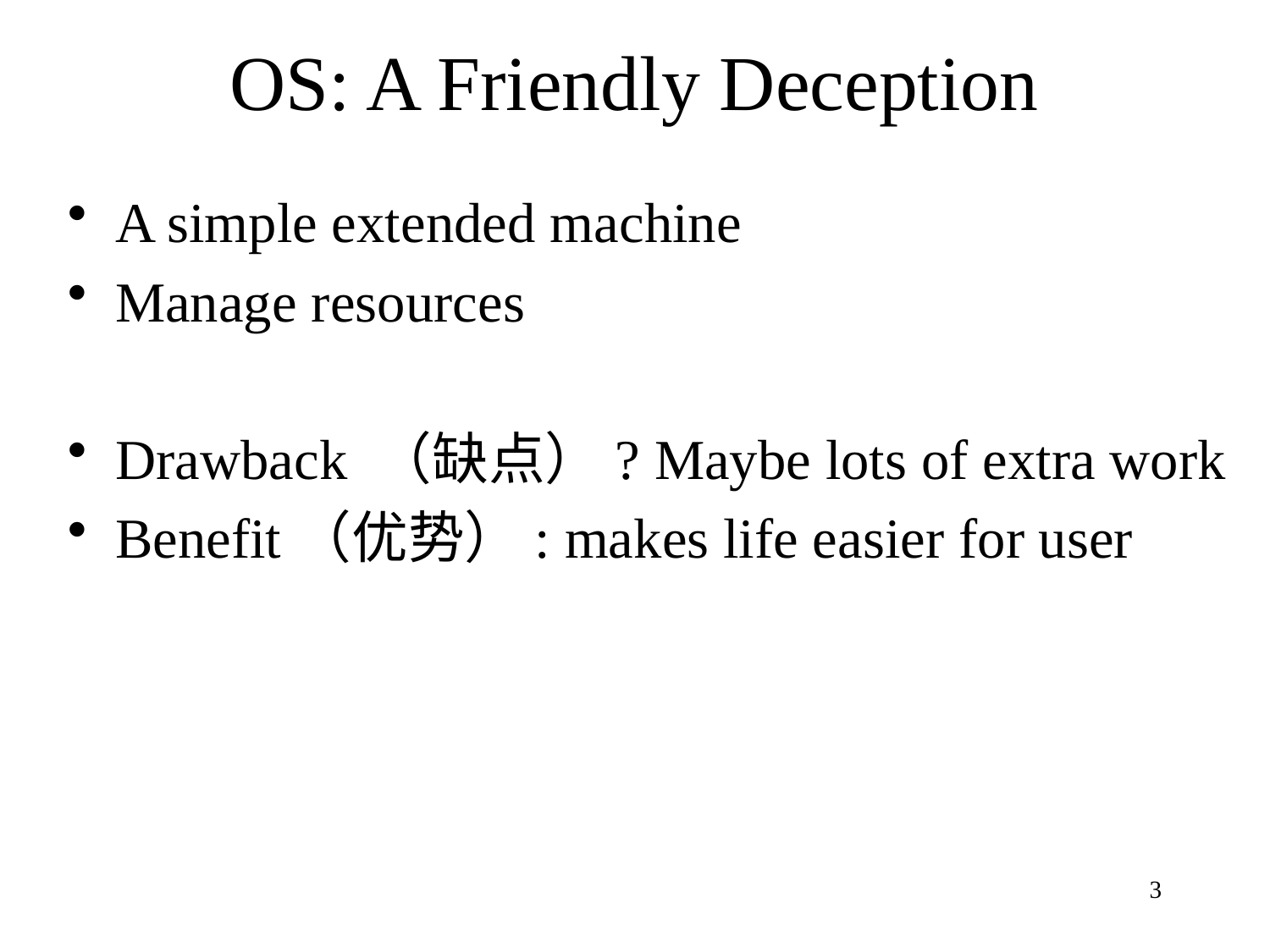

# OS: A Friendly Deception
A simple extended machine
Manage resources

Drawback （缺点）? Maybe lots of extra work
Benefit（优势）: makes life easier for user
3